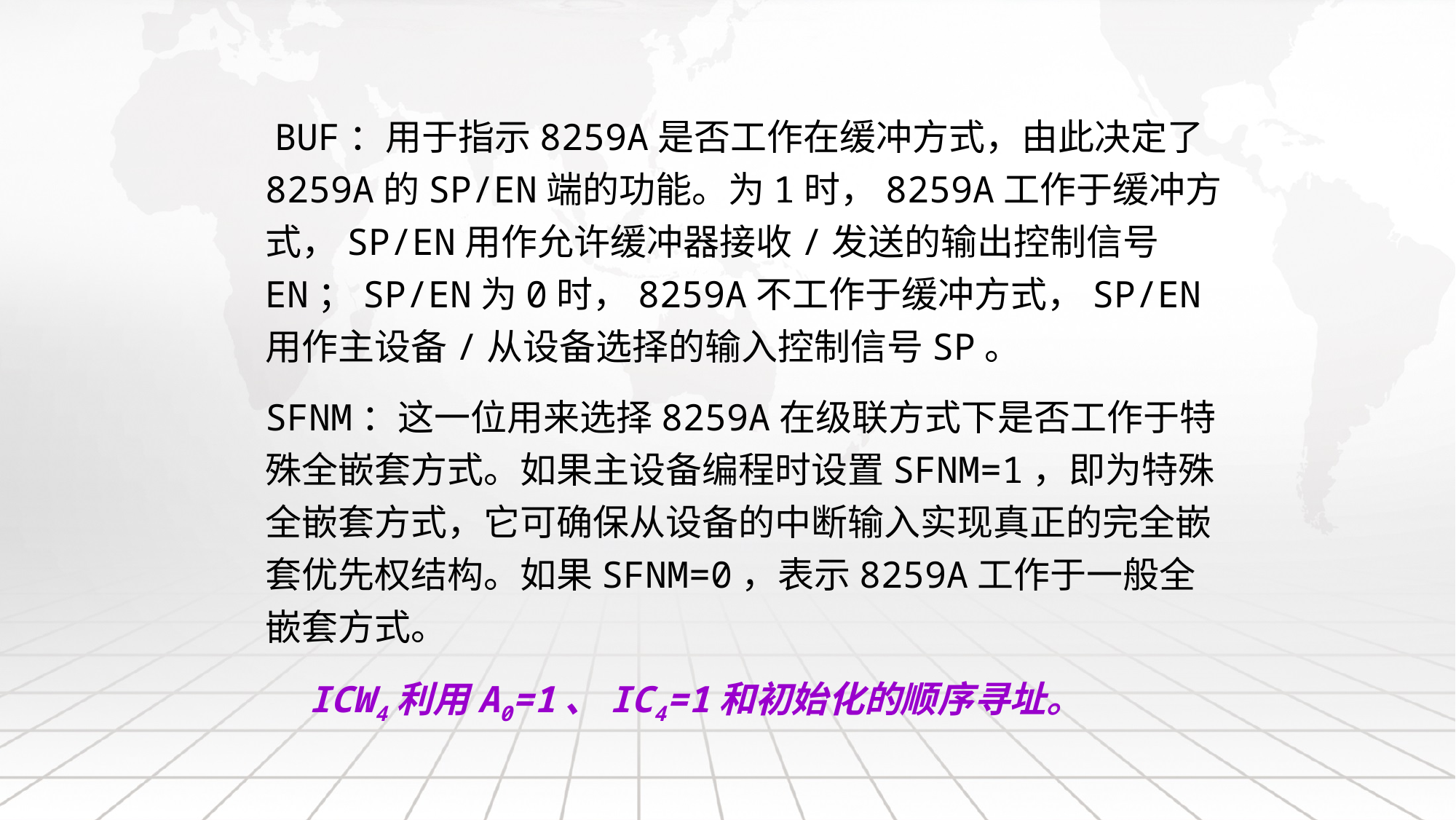

BUF：用于指示8259A是否工作在缓冲方式，由此决定了8259A的SP/EN端的功能。为1时，8259A工作于缓冲方式，SP/EN用作允许缓冲器接收/发送的输出控制信号EN；SP/EN为0时，8259A不工作于缓冲方式，SP/EN用作主设备/从设备选择的输入控制信号SP。
SFNM：这一位用来选择8259A在级联方式下是否工作于特殊全嵌套方式。如果主设备编程时设置SFNM=1，即为特殊全嵌套方式，它可确保从设备的中断输入实现真正的完全嵌套优先权结构。如果SFNM=0，表示8259A工作于一般全嵌套方式。
  ICW4利用A0=1、IC4=1和初始化的顺序寻址。